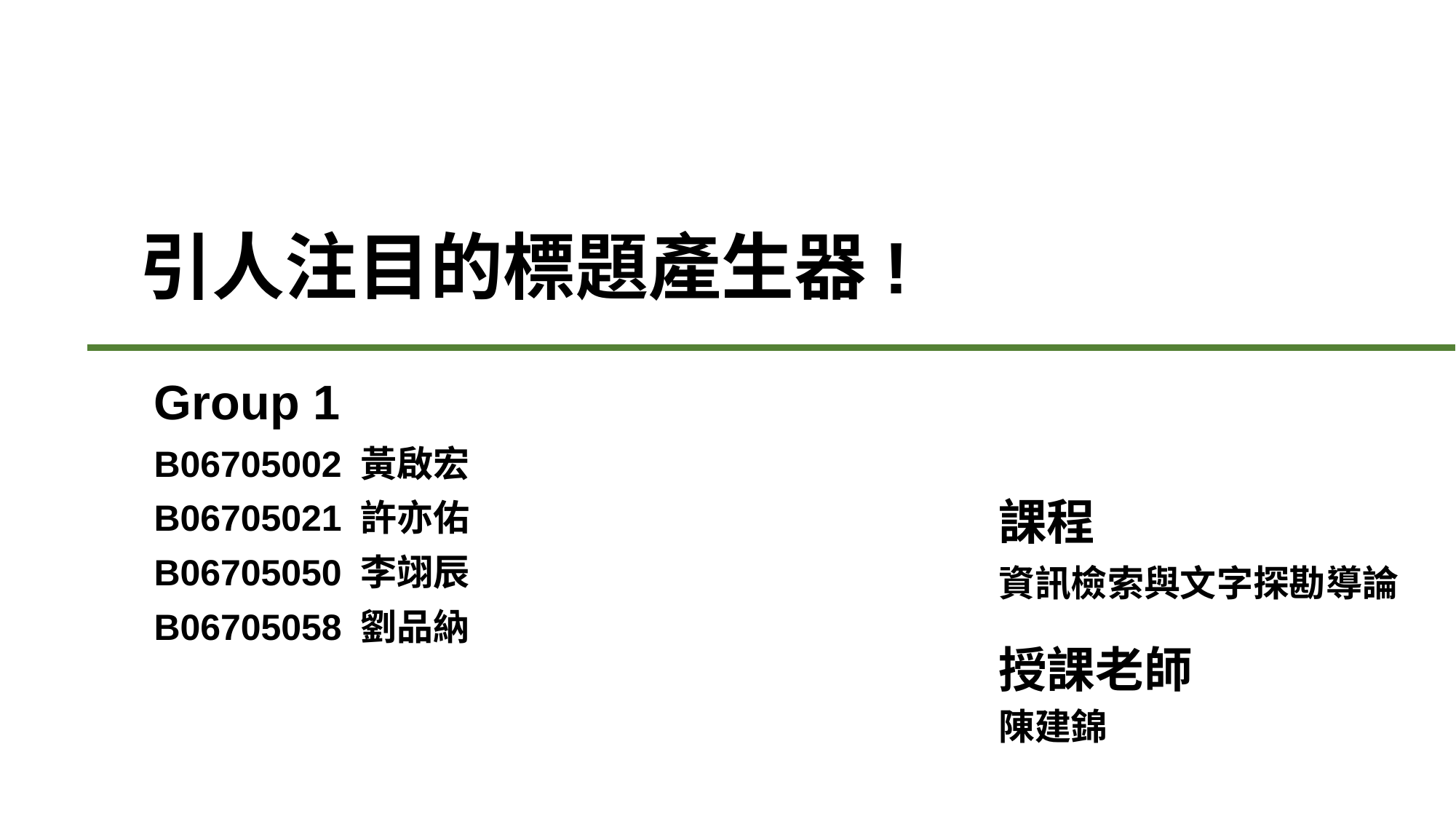

# 引人注目的標題產生器!
Group 1
B06705002 黃啟宏
B06705021 許亦佑
B06705050 李翊辰
B06705058 劉品納
課程
資訊檢索與文字探勘導論
授課老師
陳建錦